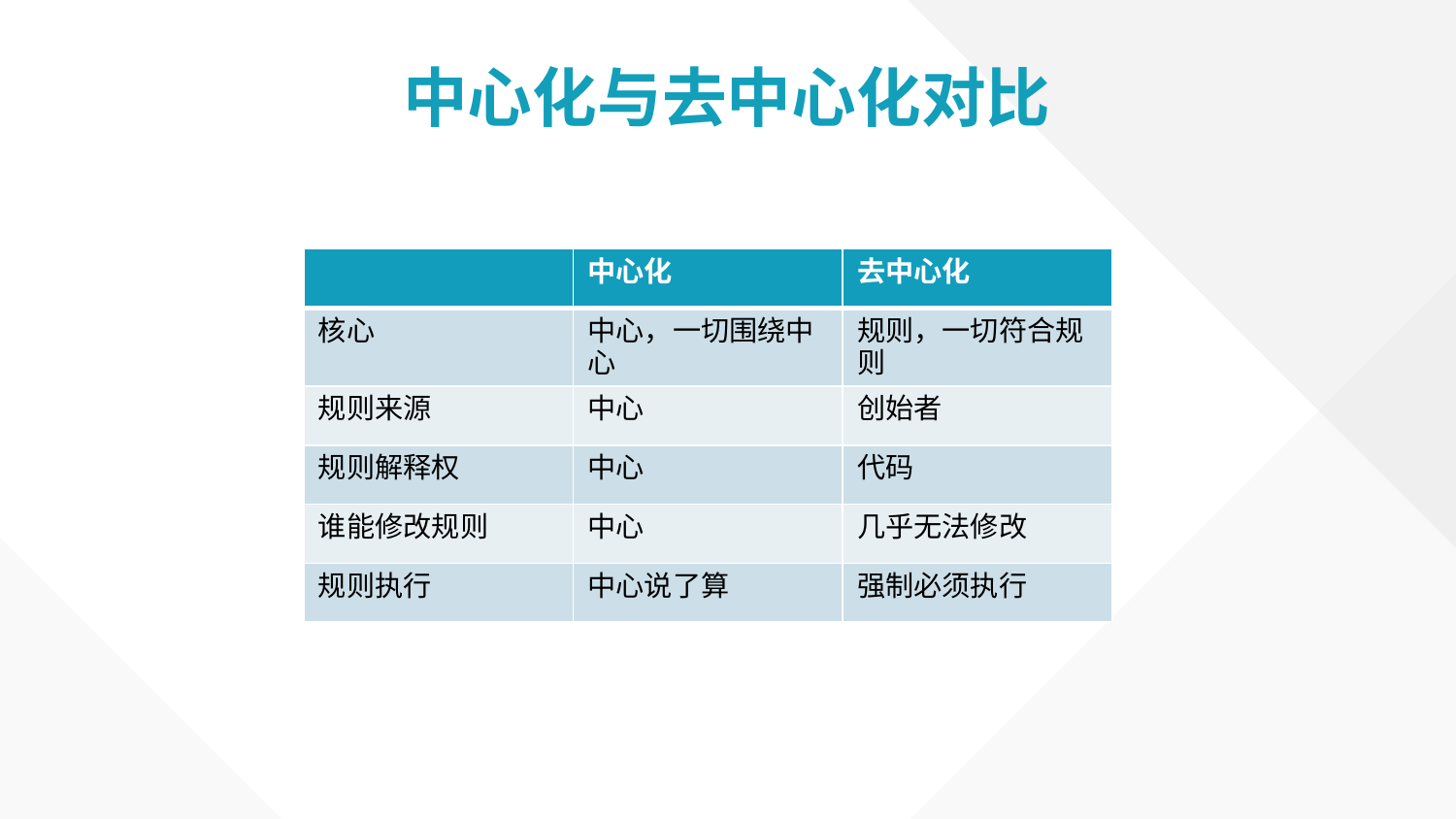

# 中心化与去中心化对比
|  | 中心化 | 去中心化 |
| --- | --- | --- |
| 核心 | 中心，一切围绕中心 | 规则，一切符合规则 |
| 规则来源 | 中心 | 创始者 |
| 规则解释权 | 中心 | 代码 |
| 谁能修改规则 | 中心 | 几乎无法修改 |
| 规则执行 | 中心说了算 | 强制必须执行 |